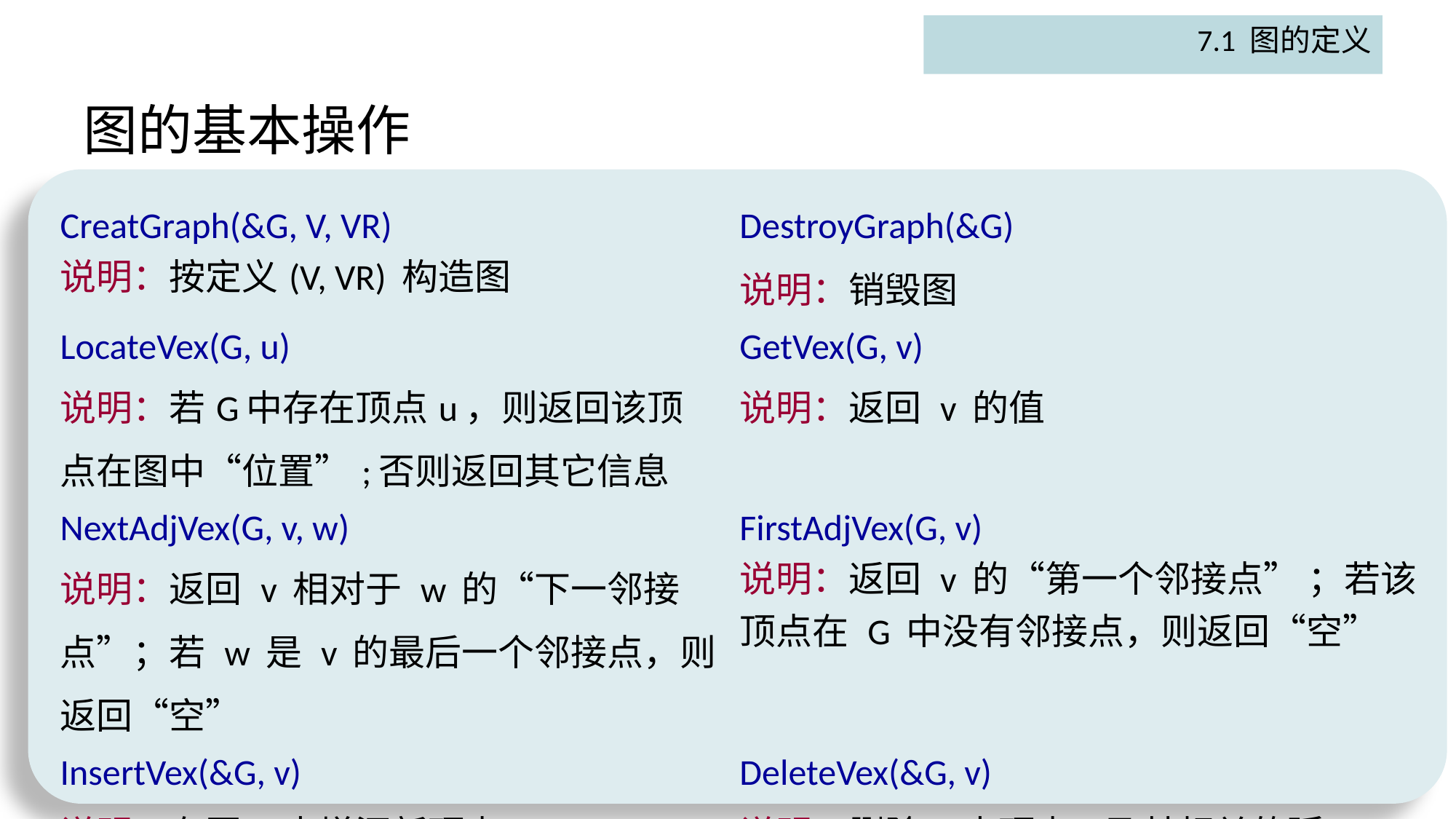

7.1 图的定义
# 图的基本操作

| CreatGraph(&G, V, VR) 说明：按定义(V, VR) 构造图 | DestroyGraph(&G) 说明：销毁图 |
| --- | --- |
| LocateVex(G, u) 说明：若G中存在顶点u，则返回该顶点在图中“位置”;否则返回其它信息 | GetVex(G, v) 说明：返回 v 的值 |
| NextAdjVex(G, v, w) 说明：返回 v 相对于 w 的“下一邻接点”；若 w 是 v 的最后一个邻接点，则返回“空” | FirstAdjVex(G, v) 说明：返回 v 的“第一个邻接点” ；若该顶点在 G 中没有邻接点，则返回“空” |
| InsertVex(&G, v) 说明：在图G中增添新顶点v | DeleteVex(&G, v) 说明：删除G中顶点v及其相关的弧 |